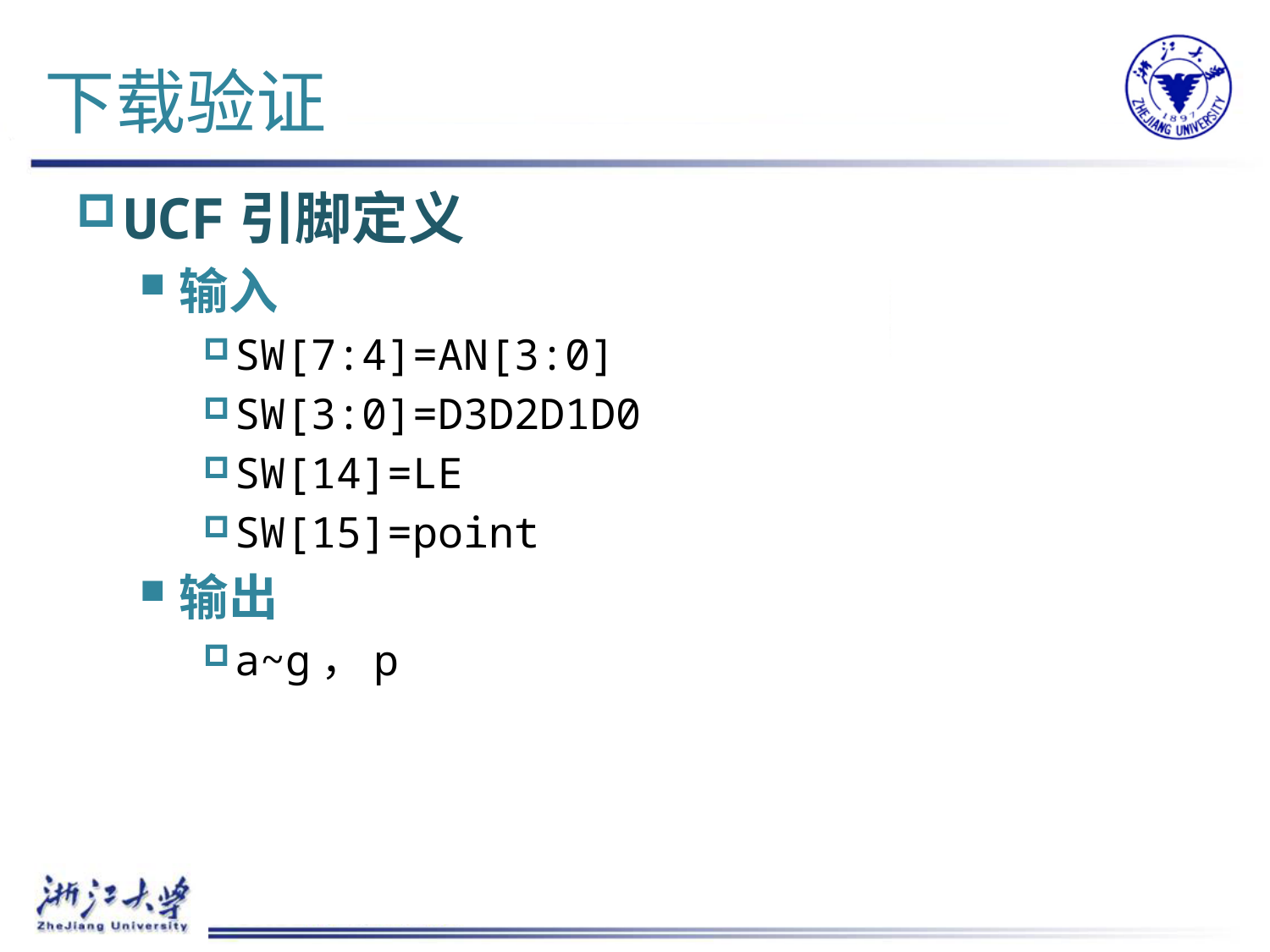

# 下载验证
UCF引脚定义
输入
SW[7:4]=AN[3:0]
SW[3:0]=D3D2D1D0
SW[14]=LE
SW[15]=point
输出
a~g，p